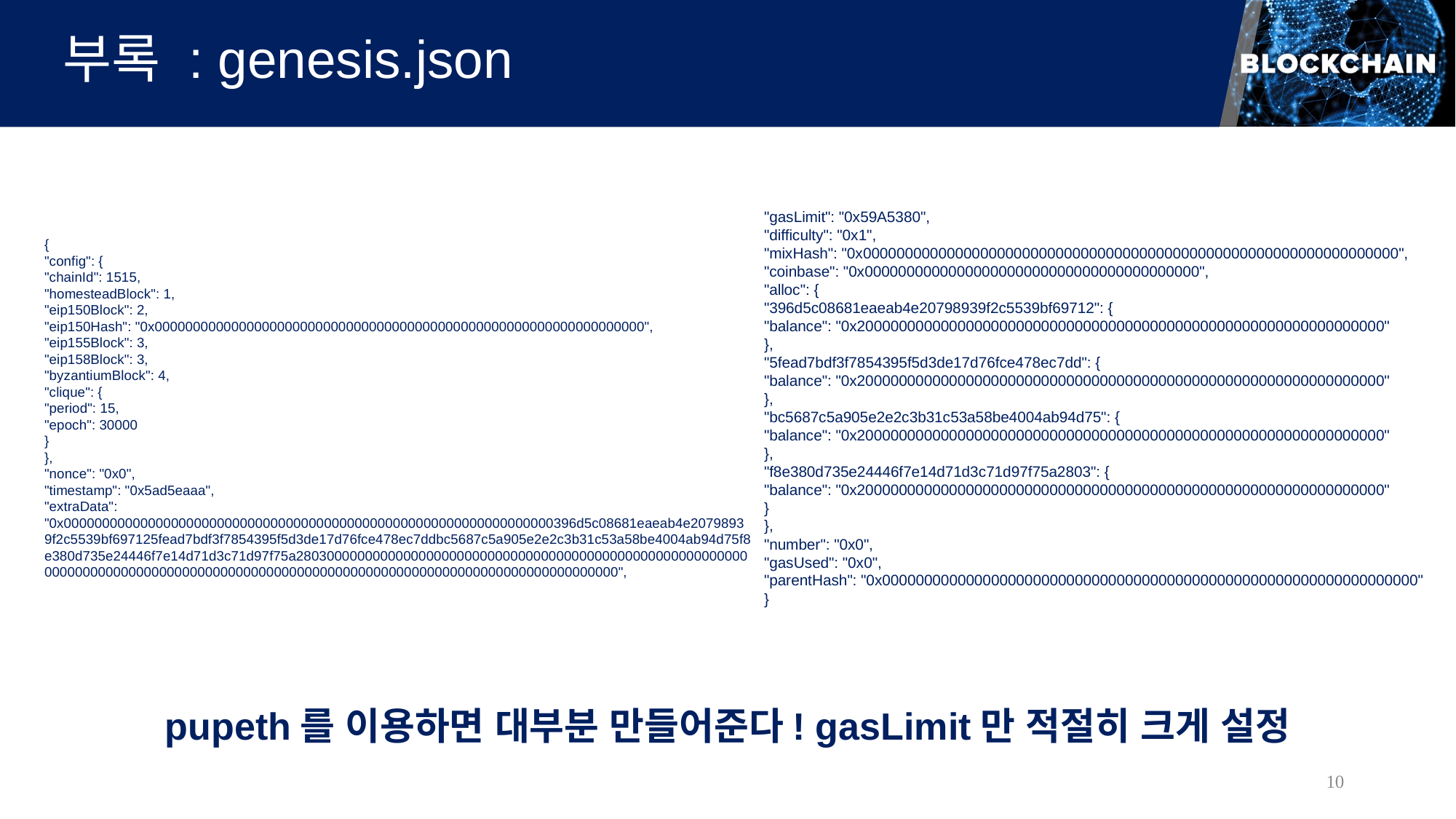

부록 : genesis.json
"gasLimit": "0x59A5380",
"difficulty": "0x1",
"mixHash": "0x0000000000000000000000000000000000000000000000000000000000000000",
"coinbase": "0x0000000000000000000000000000000000000000",
"alloc": {
"396d5c08681eaeab4e20798939f2c5539bf69712": {
"balance": "0x200000000000000000000000000000000000000000000000000000000000000"
},
"5fead7bdf3f7854395f5d3de17d76fce478ec7dd": {
"balance": "0x200000000000000000000000000000000000000000000000000000000000000"
},
"bc5687c5a905e2e2c3b31c53a58be4004ab94d75": {
"balance": "0x200000000000000000000000000000000000000000000000000000000000000"
},
"f8e380d735e24446f7e14d71d3c71d97f75a2803": {
"balance": "0x200000000000000000000000000000000000000000000000000000000000000"
}
},
"number": "0x0",
"gasUsed": "0x0",
"parentHash": "0x0000000000000000000000000000000000000000000000000000000000000000"
}
{
"config": {
"chainId": 1515,
"homesteadBlock": 1,
"eip150Block": 2,
"eip150Hash": "0x0000000000000000000000000000000000000000000000000000000000000000",
"eip155Block": 3,
"eip158Block": 3,
"byzantiumBlock": 4,
"clique": {
"period": 15,
"epoch": 30000
}
},
"nonce": "0x0",
"timestamp": "0x5ad5eaaa",
"extraData": "0x0000000000000000000000000000000000000000000000000000000000000000396d5c08681eaeab4e20798939f2c5539bf697125fead7bdf3f7854395f5d3de17d76fce478ec7ddbc5687c5a905e2e2c3b31c53a58be4004ab94d75f8e380d735e24446f7e14d71d3c71d97f75a28030000000000000000000000000000000000000000000000000000000000000000000000000000000000000000000000000000000000000000000000000000000000",
pupeth를 이용하면 대부분 만들어준다! gasLimit만 적절히 크게 설정
10